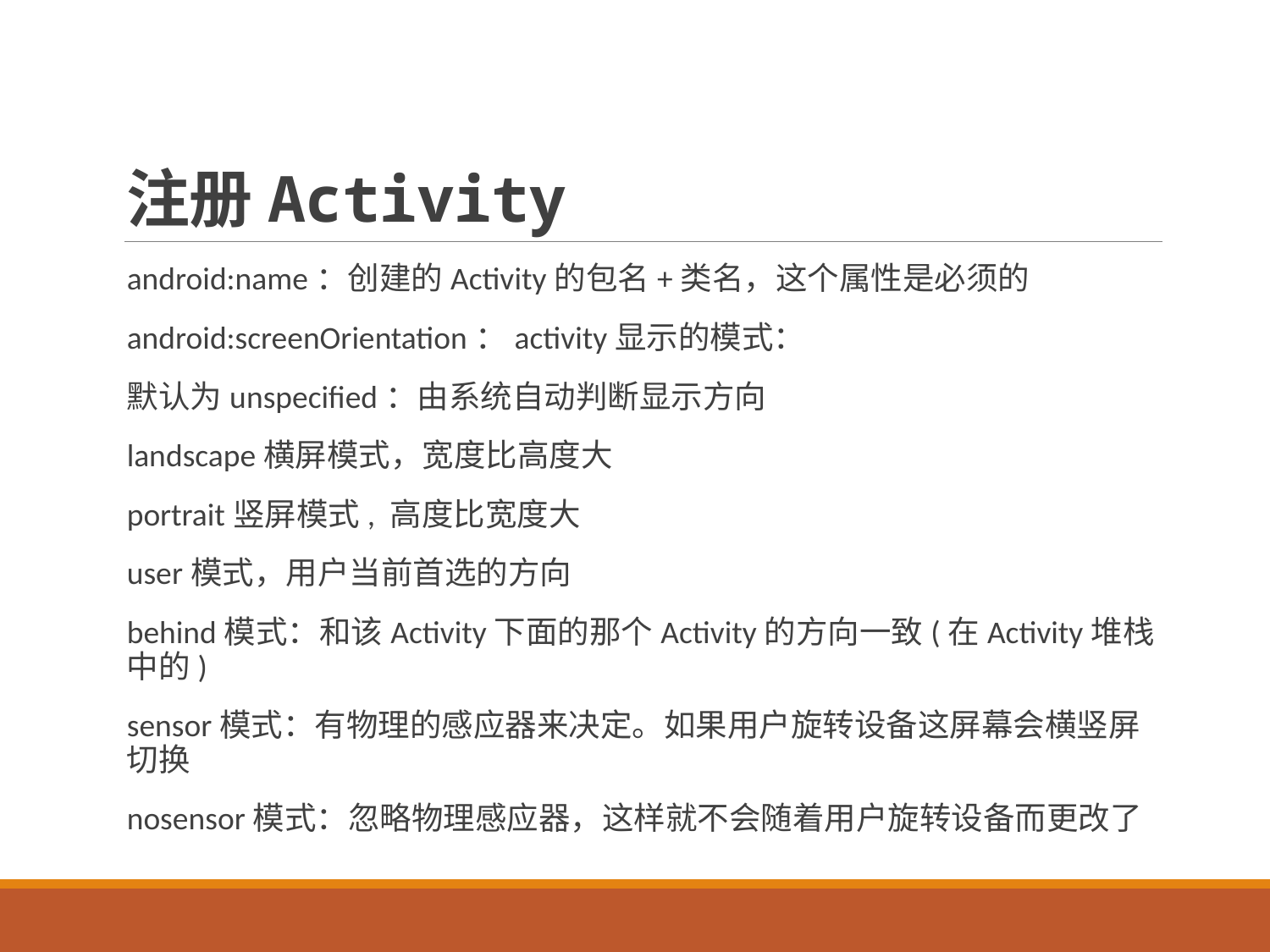

# 注册Activity
android:name：创建的Activity的包名+类名，这个属性是必须的
android:screenOrientation：activity显示的模式：
默认为unspecified：由系统自动判断显示方向
landscape横屏模式，宽度比高度大
portrait竖屏模式, 高度比宽度大
user模式，用户当前首选的方向
behind模式：和该Activity下面的那个Activity的方向一致(在Activity堆栈中的)
sensor模式：有物理的感应器来决定。如果用户旋转设备这屏幕会横竖屏切换
nosensor模式：忽略物理感应器，这样就不会随着用户旋转设备而更改了